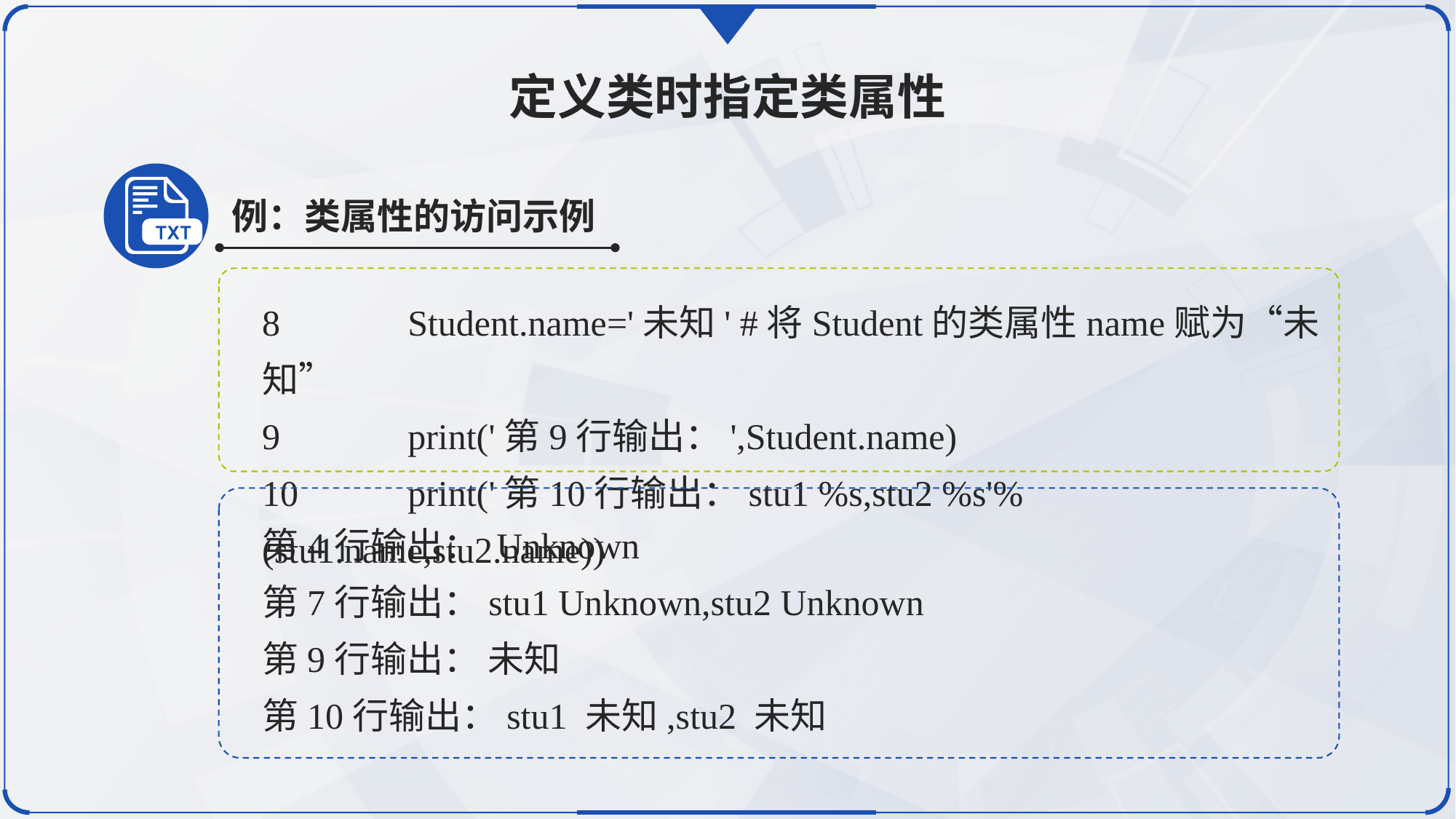

定义类时指定类属性

例：类属性的访问示例

8	    Student.name='未知' #将Student的类属性name赋为“未知”
9	    print('第9行输出：',Student.name)
10	    print('第10行输出：stu1 %s,stu2 %s'%(stu1.name,stu2.name))

第4行输出： Unknown
第7行输出：stu1 Unknown,stu2 Unknown
第9行输出： 未知
第10行输出：stu1 未知,stu2 未知